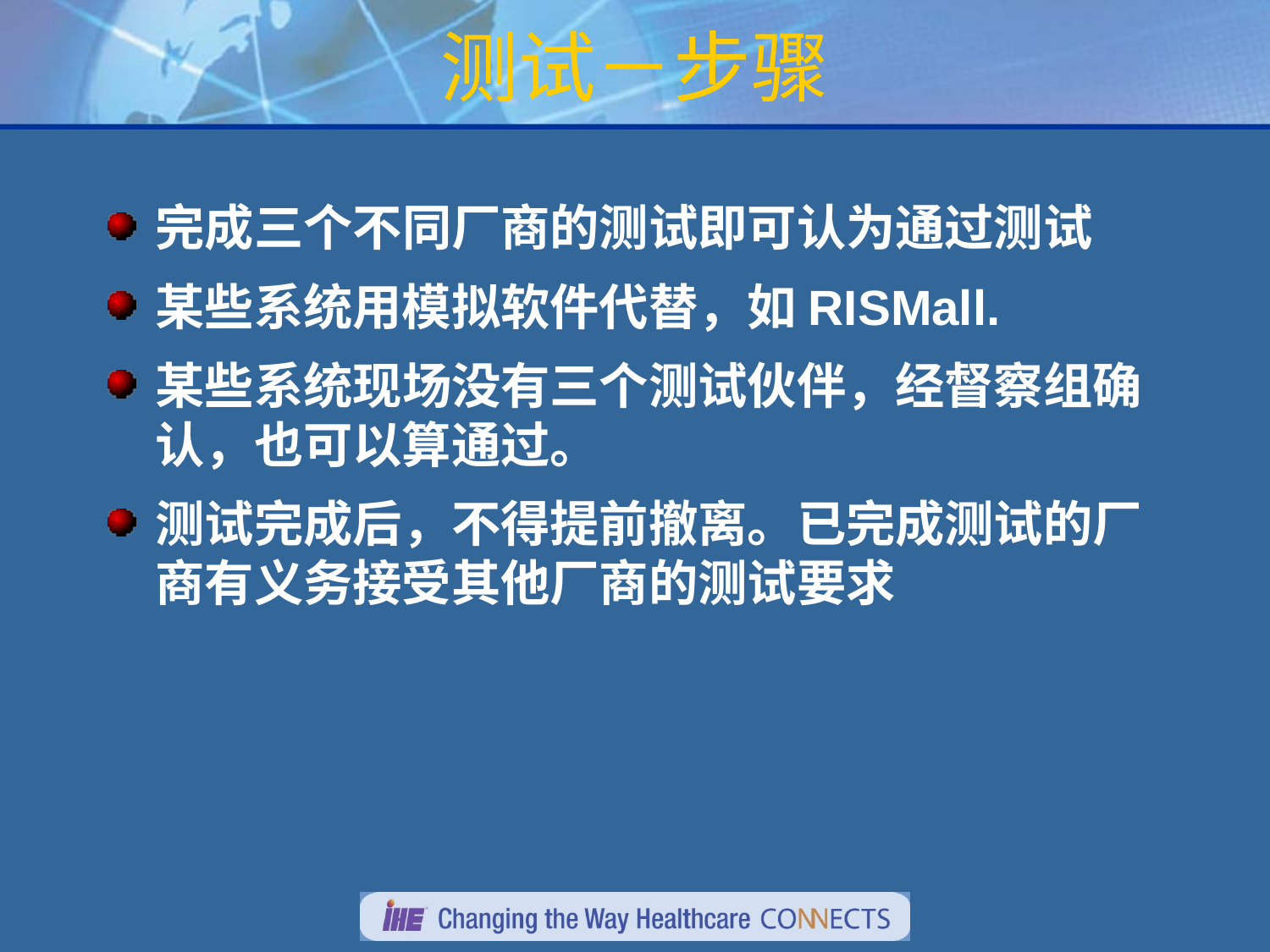

# 测试－步骤
完成三个不同厂商的测试即可认为通过测试
某些系统用模拟软件代替，如RISMall.
某些系统现场没有三个测试伙伴，经督察组确认，也可以算通过。
测试完成后，不得提前撤离。已完成测试的厂商有义务接受其他厂商的测试要求